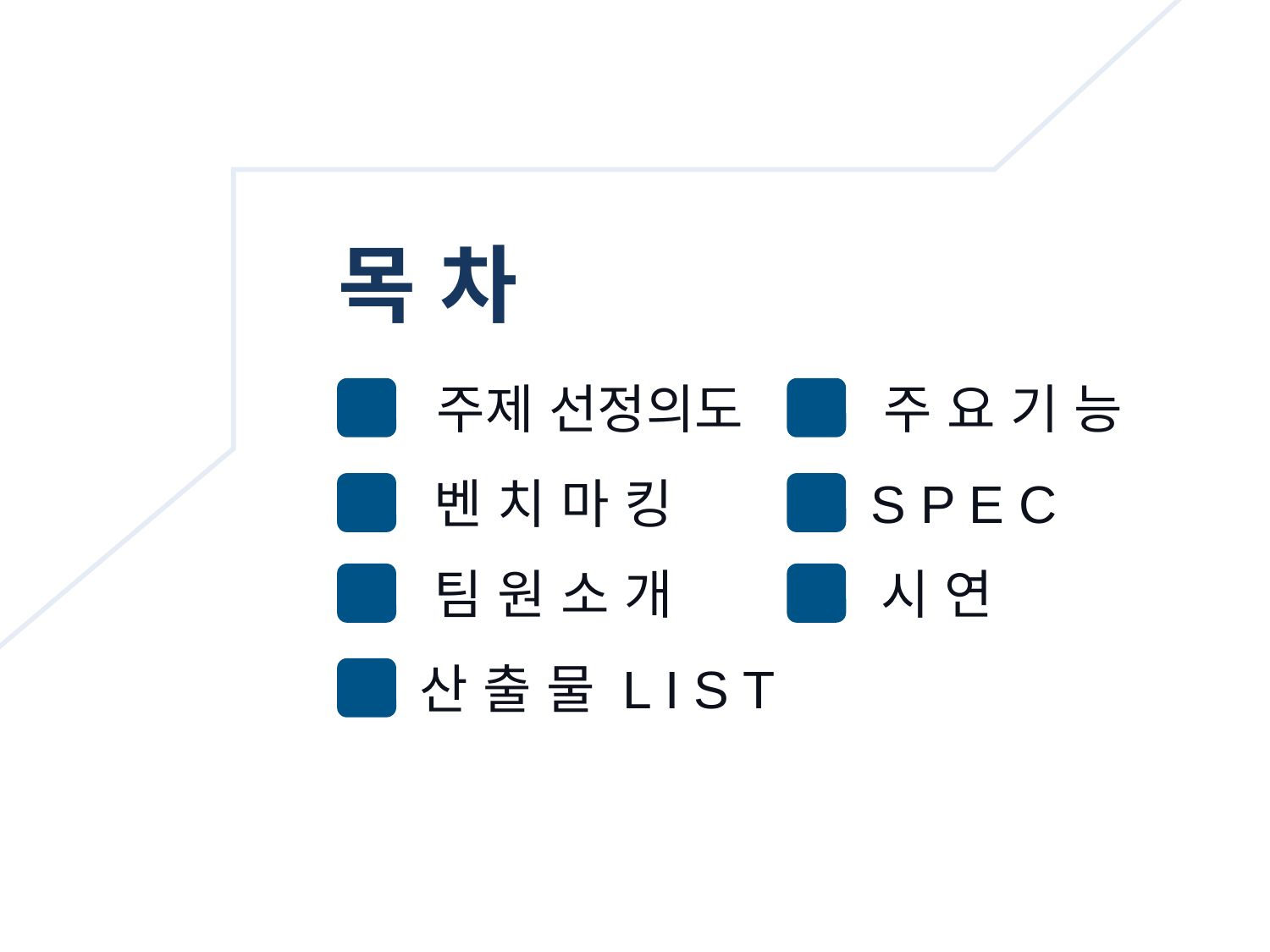

목 차
주제 선정의도
1.

주 요 기 능
5.

벤 치 마 킹
2.

S P E C
6.

팀 원 소 개
3.

시 연
7.

산 출 물 L I S T
4.